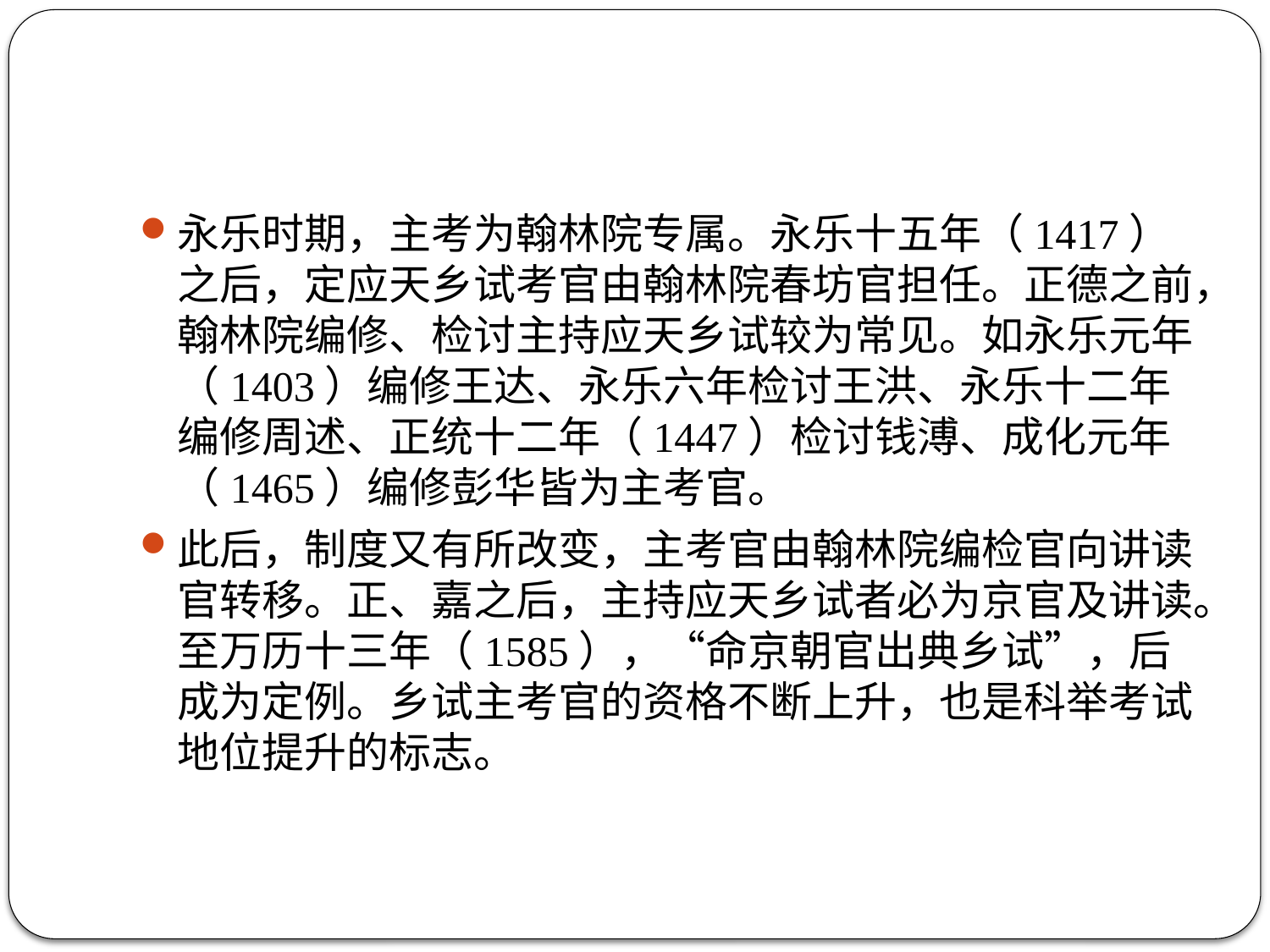

#
永乐时期，主考为翰林院专属。永乐十五年（1417）之后，定应天乡试考官由翰林院春坊官担任。正德之前，翰林院编修、检讨主持应天乡试较为常见。如永乐元年（1403）编修王达、永乐六年检讨王洪、永乐十二年编修周述、正统十二年（1447）检讨钱溥、成化元年（1465）编修彭华皆为主考官。
此后，制度又有所改变，主考官由翰林院编检官向讲读官转移。正、嘉之后，主持应天乡试者必为京官及讲读。至万历十三年（1585），“命京朝官出典乡试”，后成为定例。乡试主考官的资格不断上升，也是科举考试地位提升的标志。